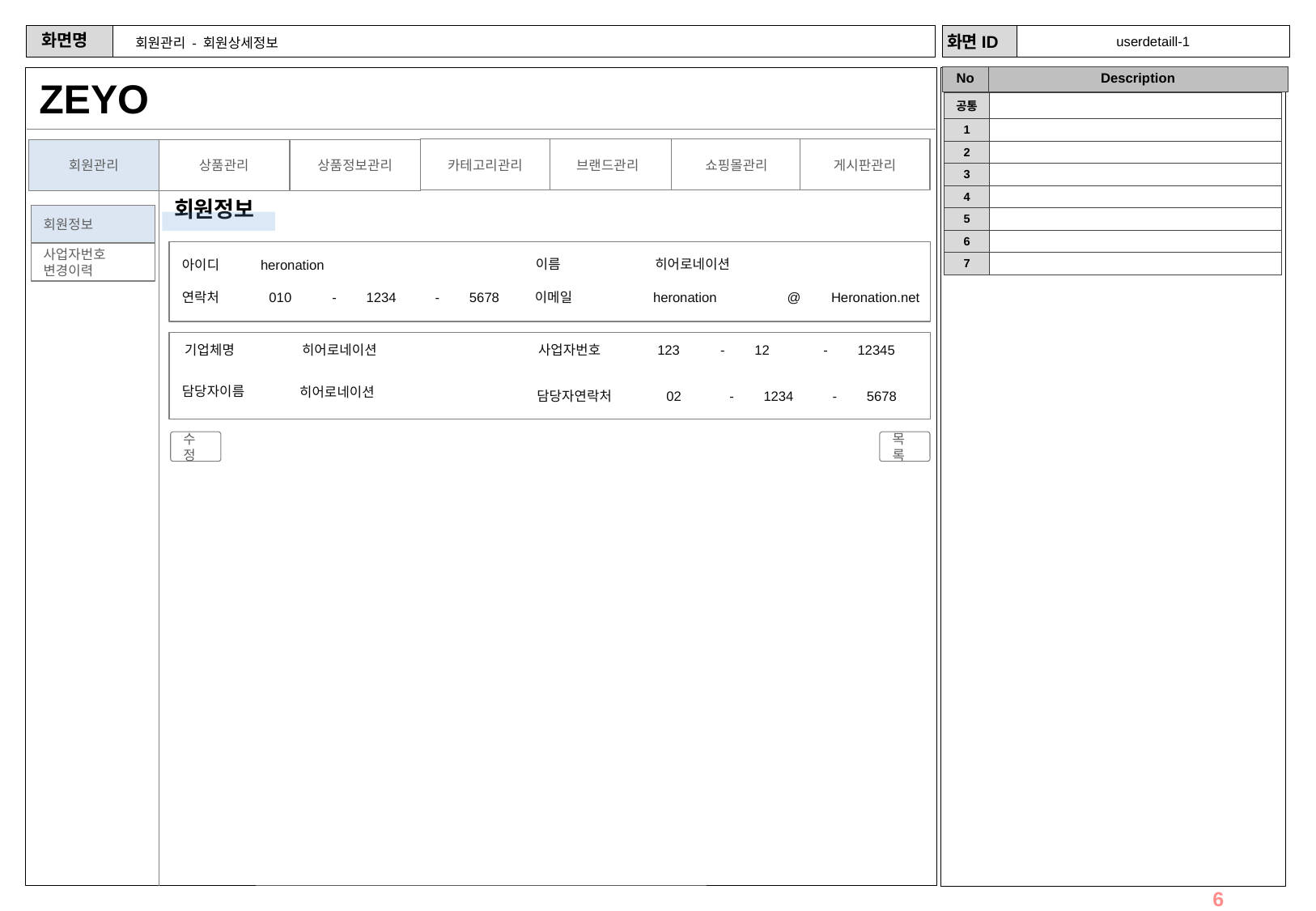

userdetaill-1
# 회원관리 - 회원상세정보
ZEYO
| 공통 |  |
| --- | --- |
| 1 |  |
| 2 |  |
| 3 |  |
| 4 |  |
| 5 |  |
| 6 |  |
| 7 |  |
카테고리관리
브랜드관리
쇼핑몰관리
게시판관리
회원관리
상품관리
상품정보관리
회원정보

회원정보

사업자번호
변경이력
이름
히어로네이션
아이디
heronation
연락처
010
-
1234
-
5678
이메일
heronation
@
Heronation.net

기업체명
히어로네이션
사업자번호
123
-
12
-
12345
담당자이름
히어로네이션
02
-
1234
-
5678
담당자연락처
수정
목록
6